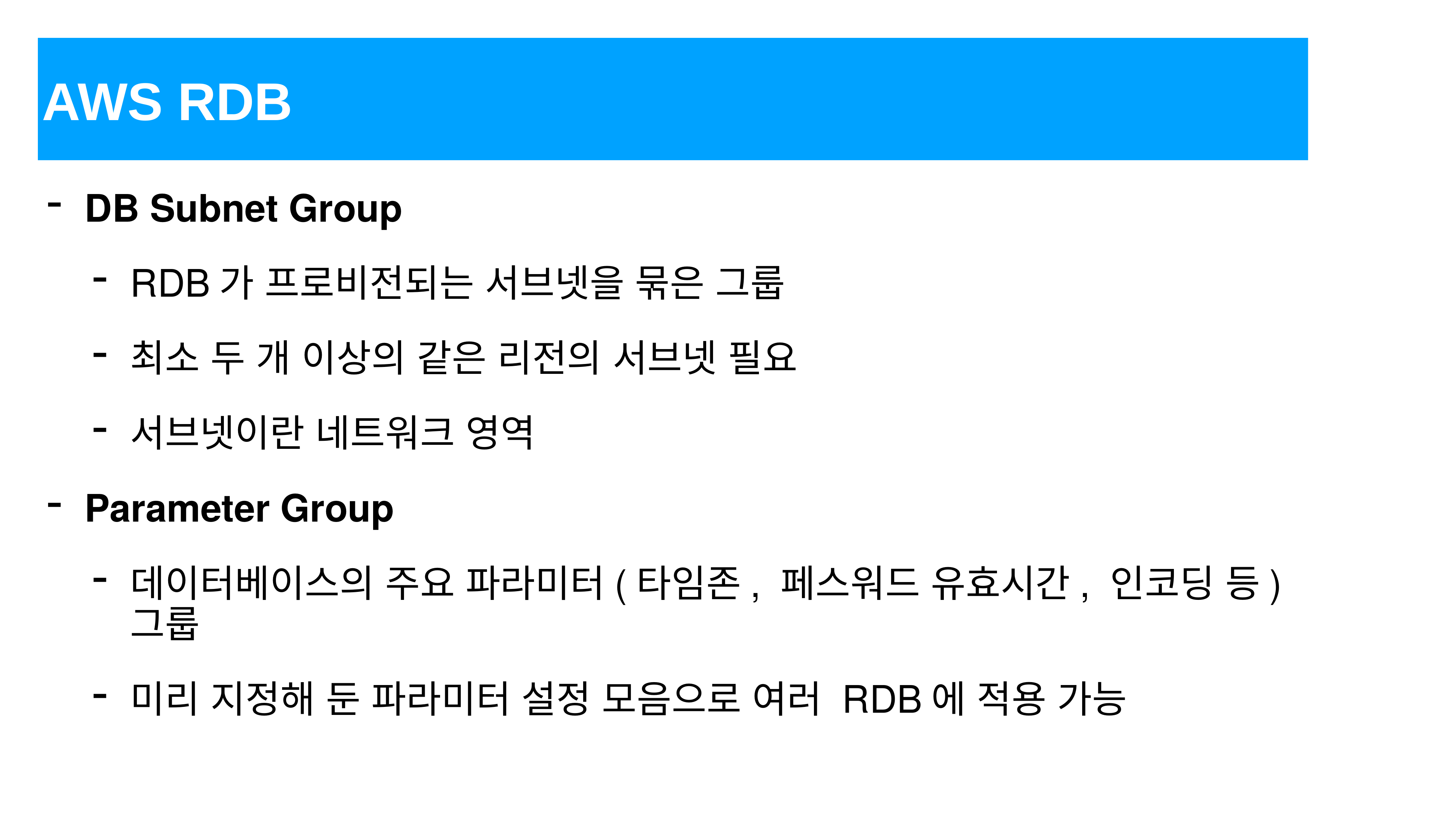

AWS RDB
DB Subnet Group
RDB가 프로비전되는 서브넷을 묶은 그룹
최소 두 개 이상의 같은 리전의 서브넷 필요
서브넷이란 네트워크 영역
Parameter Group
데이터베이스의 주요 파라미터(타임존, 페스워드 유효시간, 인코딩 등) 그룹
미리 지정해 둔 파라미터 설정 모음으로 여러 RDB에 적용 가능